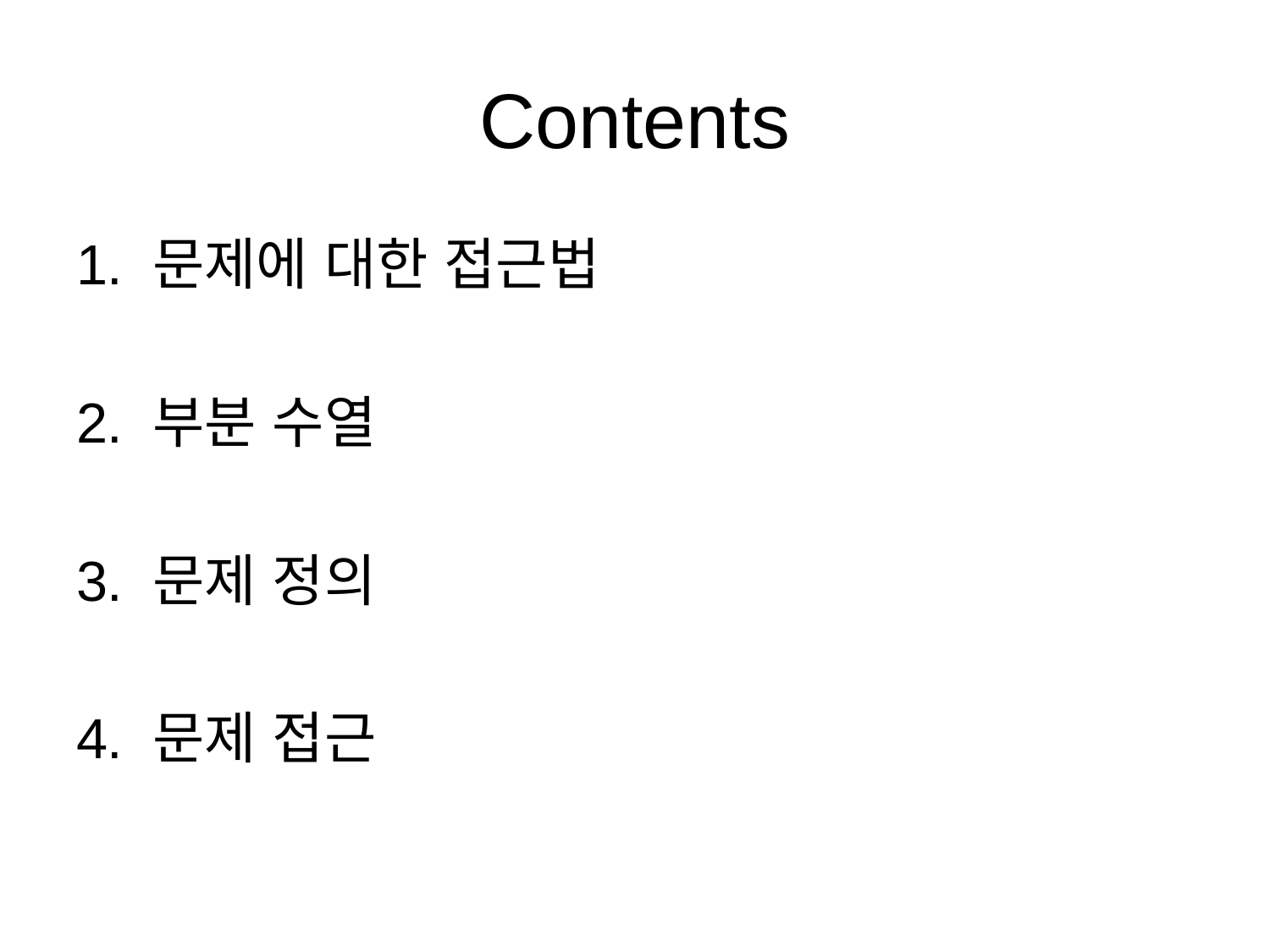

# Contents
1. 문제에 대한 접근법

2. 부분 수열

3. 문제 정의

4. 문제 접근